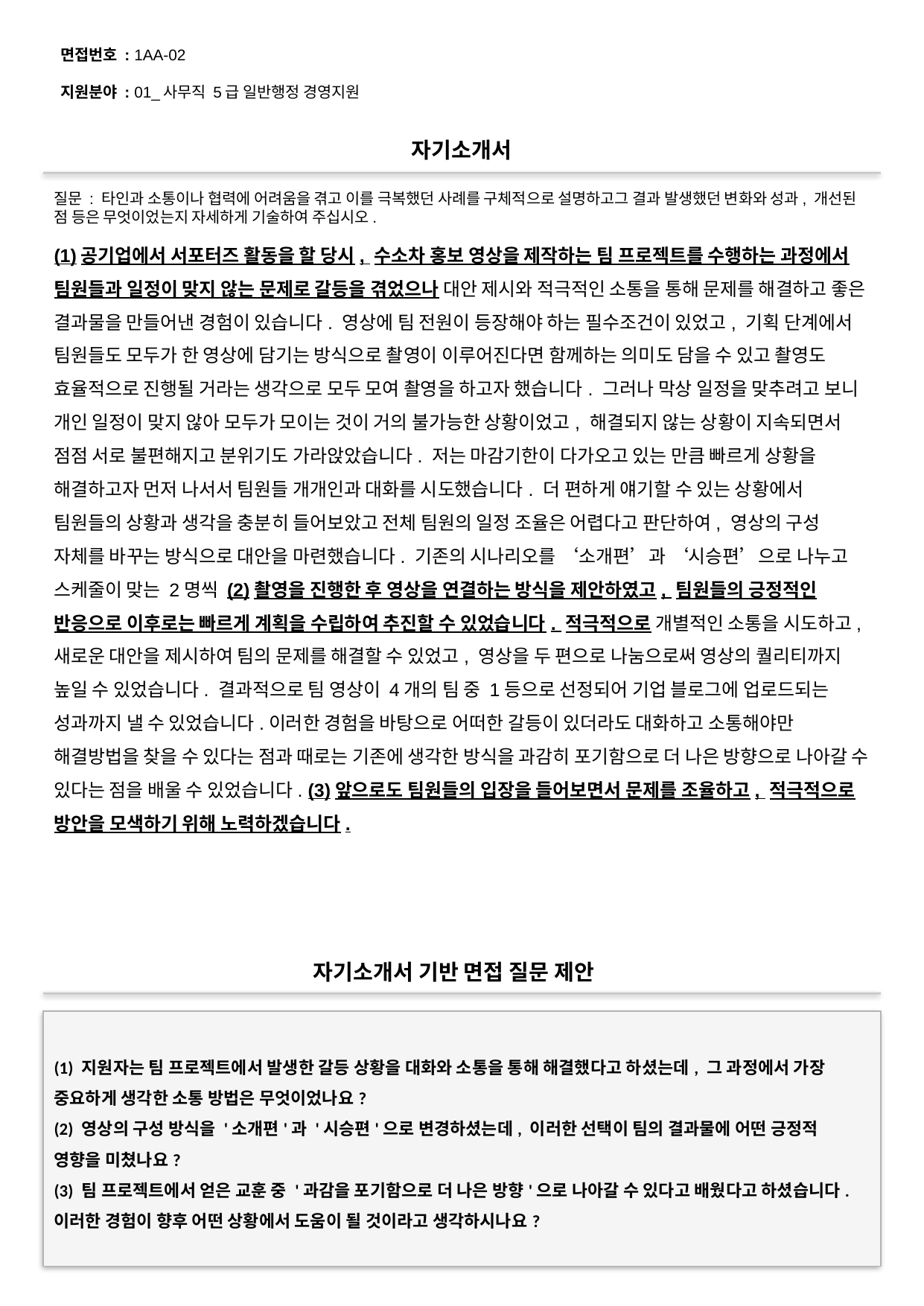

면접번호 : 1AA-02

지원분야 : 01_사무직 5급 일반행정 경영지원
#

자기소개서

질문 : 타인과 소통이나 협력에 어려움을 겪고 이를 극복했던 사례를 구체적으로 설명하고그 결과 발생했던 변화와 성과, 개선된 점 등은 무엇이었는지 자세하게 기술하여 주십시오.

(1)공기업에서 서포터즈 활동을 할 당시, 수소차 홍보 영상을 제작하는 팀 프로젝트를 수행하는 과정에서 팀원들과 일정이 맞지 않는 문제로 갈등을 겪었으나 대안 제시와 적극적인 소통을 통해 문제를 해결하고 좋은 결과물을 만들어낸 경험이 있습니다. 영상에 팀 전원이 등장해야 하는 필수조건이 있었고, 기획 단계에서 팀원들도 모두가 한 영상에 담기는 방식으로 촬영이 이루어진다면 함께하는 의미도 담을 수 있고 촬영도 효율적으로 진행될 거라는 생각으로 모두 모여 촬영을 하고자 했습니다. 그러나 막상 일정을 맞추려고 보니 개인 일정이 맞지 않아 모두가 모이는 것이 거의 불가능한 상황이었고, 해결되지 않는 상황이 지속되면서 점점 서로 불편해지고 분위기도 가라앉았습니다. 저는 마감기한이 다가오고 있는 만큼 빠르게 상황을 해결하고자 먼저 나서서 팀원들 개개인과 대화를 시도했습니다. 더 편하게 얘기할 수 있는 상황에서 팀원들의 상황과 생각을 충분히 들어보았고 전체 팀원의 일정 조율은 어렵다고 판단하여, 영상의 구성 자체를 바꾸는 방식으로 대안을 마련했습니다. 기존의 시나리오를 ‘소개편’과 ‘시승편’으로 나누고 스케줄이 맞는 2명씩 (2)촬영을 진행한 후 영상을 연결하는 방식을 제안하였고, 팀원들의 긍정적인 반응으로 이후로는 빠르게 계획을 수립하여 추진할 수 있었습니다. 적극적으로 개별적인 소통을 시도하고, 새로운 대안을 제시하여 팀의 문제를 해결할 수 있었고, 영상을 두 편으로 나눔으로써 영상의 퀄리티까지 높일 수 있었습니다. 결과적으로 팀 영상이 4개의 팀 중 1등으로 선정되어 기업 블로그에 업로드되는 성과까지 낼 수 있었습니다.이러한 경험을 바탕으로 어떠한 갈등이 있더라도 대화하고 소통해야만 해결방법을 찾을 수 있다는 점과 때로는 기존에 생각한 방식을 과감히 포기함으로 더 나은 방향으로 나아갈 수 있다는 점을 배울 수 있었습니다. (3)앞으로도 팀원들의 입장을 들어보면서 문제를 조율하고, 적극적으로 방안을 모색하기 위해 노력하겠습니다.

자기소개서 기반 면접 질문 제안

(1) 지원자는 팀 프로젝트에서 발생한 갈등 상황을 대화와 소통을 통해 해결했다고 하셨는데, 그 과정에서 가장 중요하게 생각한 소통 방법은 무엇이었나요?
(2) 영상의 구성 방식을 '소개편'과 '시승편'으로 변경하셨는데, 이러한 선택이 팀의 결과물에 어떤 긍정적 영향을 미쳤나요?
(3) 팀 프로젝트에서 얻은 교훈 중 '과감을 포기함으로 더 나은 방향'으로 나아갈 수 있다고 배웠다고 하셨습니다. 이러한 경험이 향후 어떤 상황에서 도움이 될 것이라고 생각하시나요?